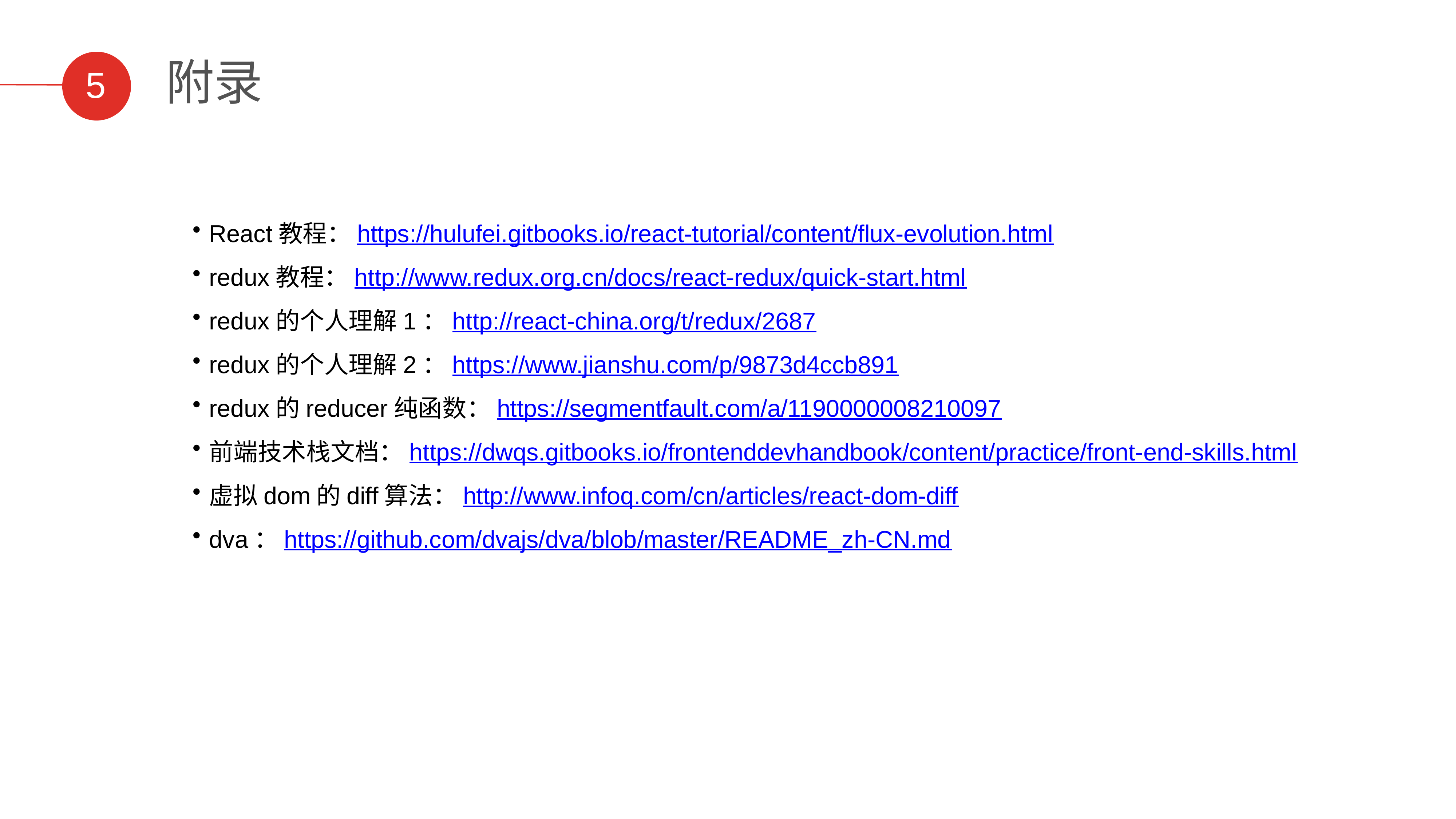

附录

5

React教程：https://hulufei.gitbooks.io/react-tutorial/content/flux-evolution.html
redux教程：http://www.redux.org.cn/docs/react-redux/quick-start.html
redux的个人理解1：http://react-china.org/t/redux/2687
redux的个人理解2：https://www.jianshu.com/p/9873d4ccb891
redux的reducer纯函数：https://segmentfault.com/a/1190000008210097
前端技术栈文档：https://dwqs.gitbooks.io/frontenddevhandbook/content/practice/front-end-skills.html
虚拟dom的diff算法：http://www.infoq.com/cn/articles/react-dom-diff
dva：https://github.com/dvajs/dva/blob/master/README_zh-CN.md